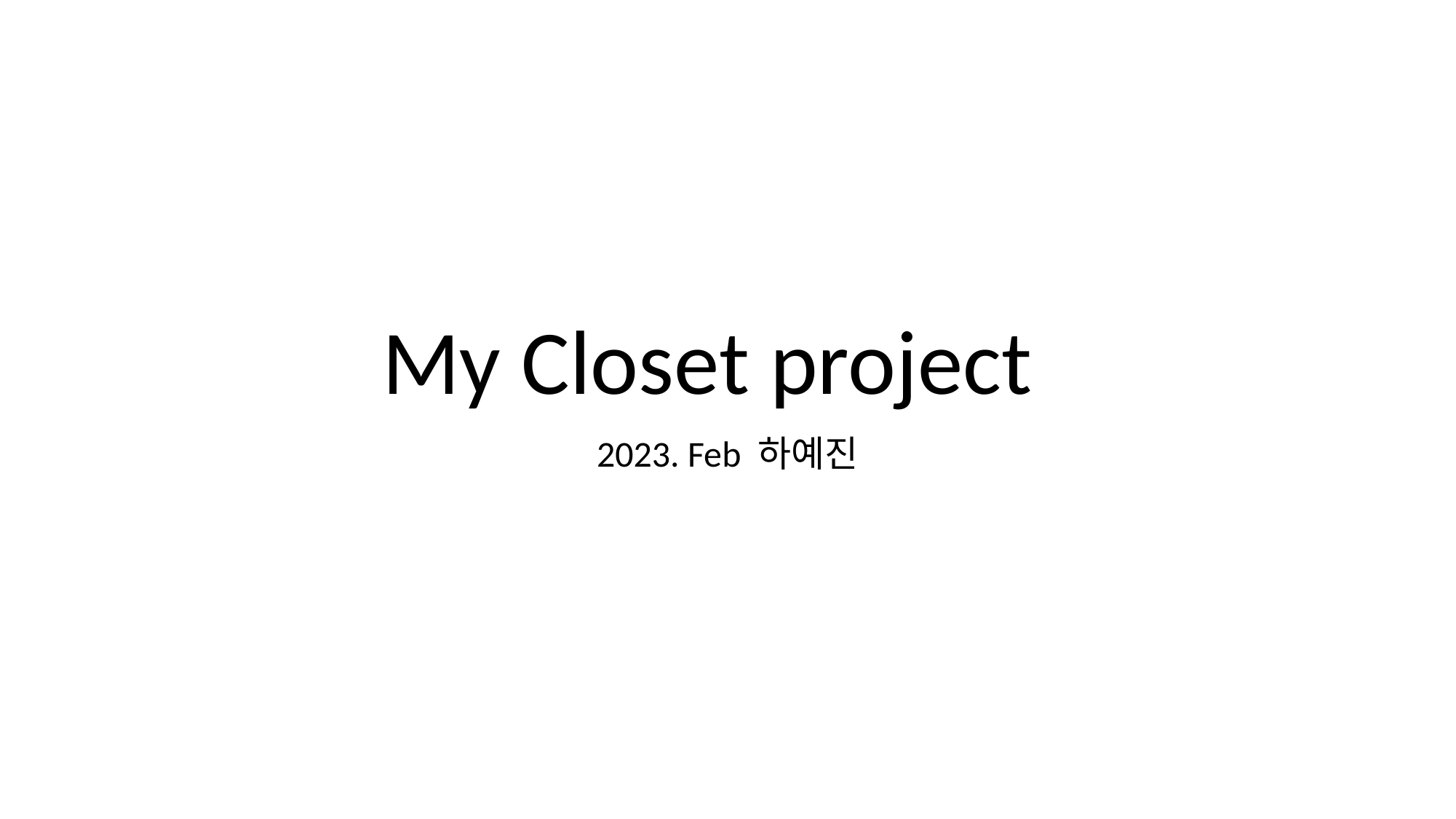

# My Closet project
2023. Feb 하예진